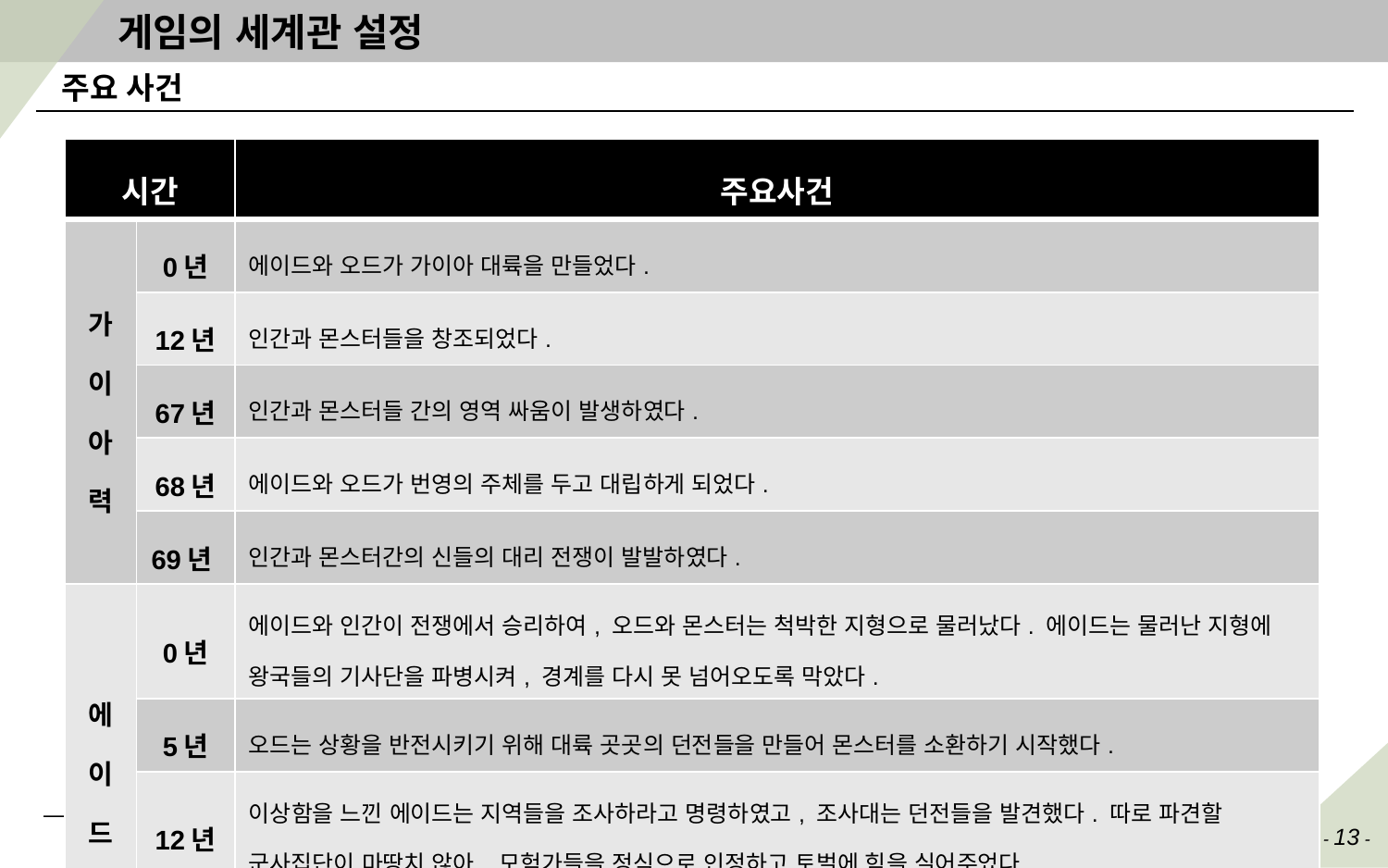

# 게임의 세계관 설정
주요 사건
| 시간 |  | 주요사건 |
| --- | --- | --- |
| 가 이 아 력 | 0년 | 에이드와 오드가 가이아 대륙을 만들었다. |
|  | 12년 | 인간과 몬스터들을 창조되었다. |
|  | 67년 | 인간과 몬스터들 간의 영역 싸움이 발생하였다. |
|  | 68년 | 에이드와 오드가 번영의 주체를 두고 대립하게 되었다. |
|  | 69년 | 인간과 몬스터간의 신들의 대리 전쟁이 발발하였다. |
| 에 이 드 력 | 0년 | 에이드와 인간이 전쟁에서 승리하여, 오드와 몬스터는 척박한 지형으로 물러났다. 에이드는 물러난 지형에 왕국들의 기사단을 파병시켜, 경계를 다시 못 넘어오도록 막았다. |
|  | 5년 | 오드는 상황을 반전시키기 위해 대륙 곳곳의 던전들을 만들어 몬스터를 소환하기 시작했다. |
|  | 12년 | 이상함을 느낀 에이드는 지역들을 조사하라고 명령하였고, 조사대는 던전들을 발견했다. 따로 파견할 군사집단이 마땅치 않아, 모험가들을 정식으로 인정하고 토벌에 힘을 실어주었다. |
|  | 15년 | 던전의 수가 생각보다 많아져 다른 세계에 사람들을 불러오기 시작했다. 이때 게임을 만드는 개발자가 게임 속으로 들어간 시점이 되었다. |